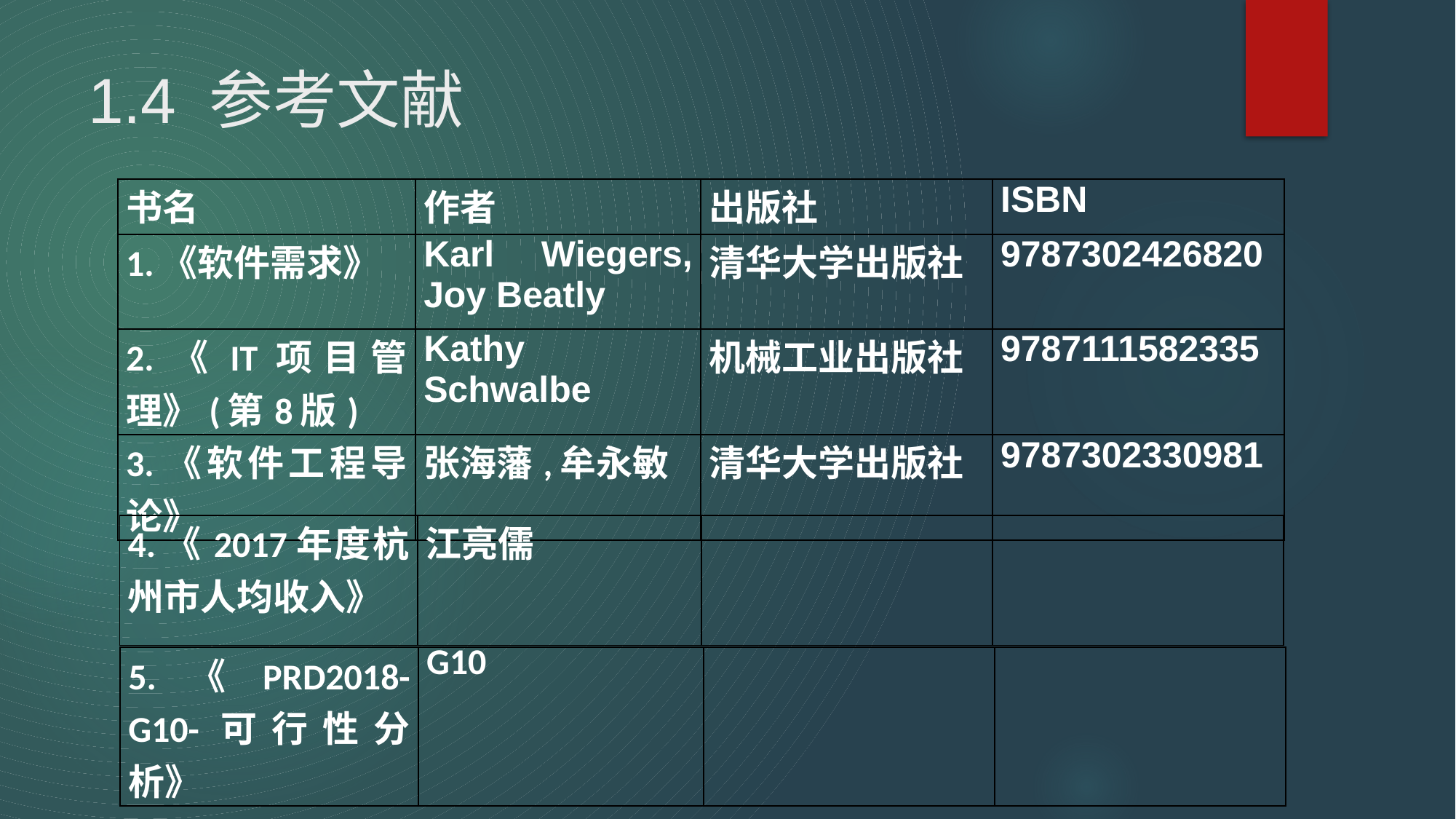

# 1.4 参考文献
| 书名 | 作者 | 出版社 | ISBN |
| --- | --- | --- | --- |
| 1.《软件需求》 | Karl Wiegers, Joy Beatly | 清华大学出版社 | 9787302426820 |
| 2.《IT项目管理》(第8版) | Kathy Schwalbe | 机械工业出版社 | 9787111582335 |
| 3.《软件工程导论》 | 张海藩,牟永敏 | 清华大学出版社 | 9787302330981 |
| 4.《2017年度杭州市人均收入》 | 江亮儒 |  |  |
| --- | --- | --- | --- |
| 5.《PRD2018-G10-可行性分析》 | G10 |  |  |
| --- | --- | --- | --- |